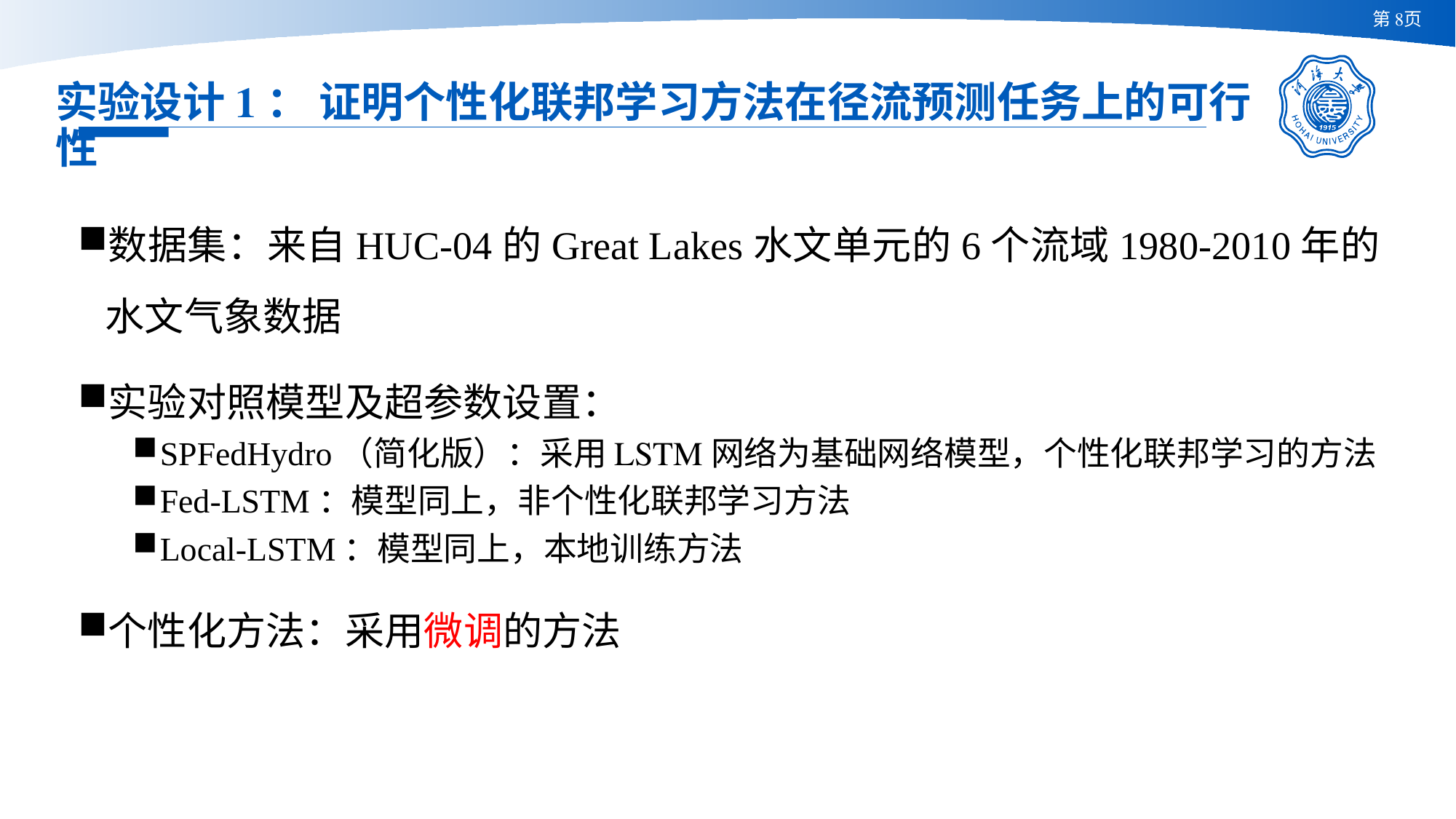

第8页
# 实验设计1： 证明个性化联邦学习方法在径流预测任务上的可行性
数据集：来自HUC-04的Great Lakes水文单元的6个流域1980-2010年的水文气象数据
实验对照模型及超参数设置：
SPFedHydro（简化版）：采用LSTM网络为基础网络模型，个性化联邦学习的方法
Fed-LSTM：模型同上，非个性化联邦学习方法
Local-LSTM：模型同上，本地训练方法
个性化方法：采用微调的方法